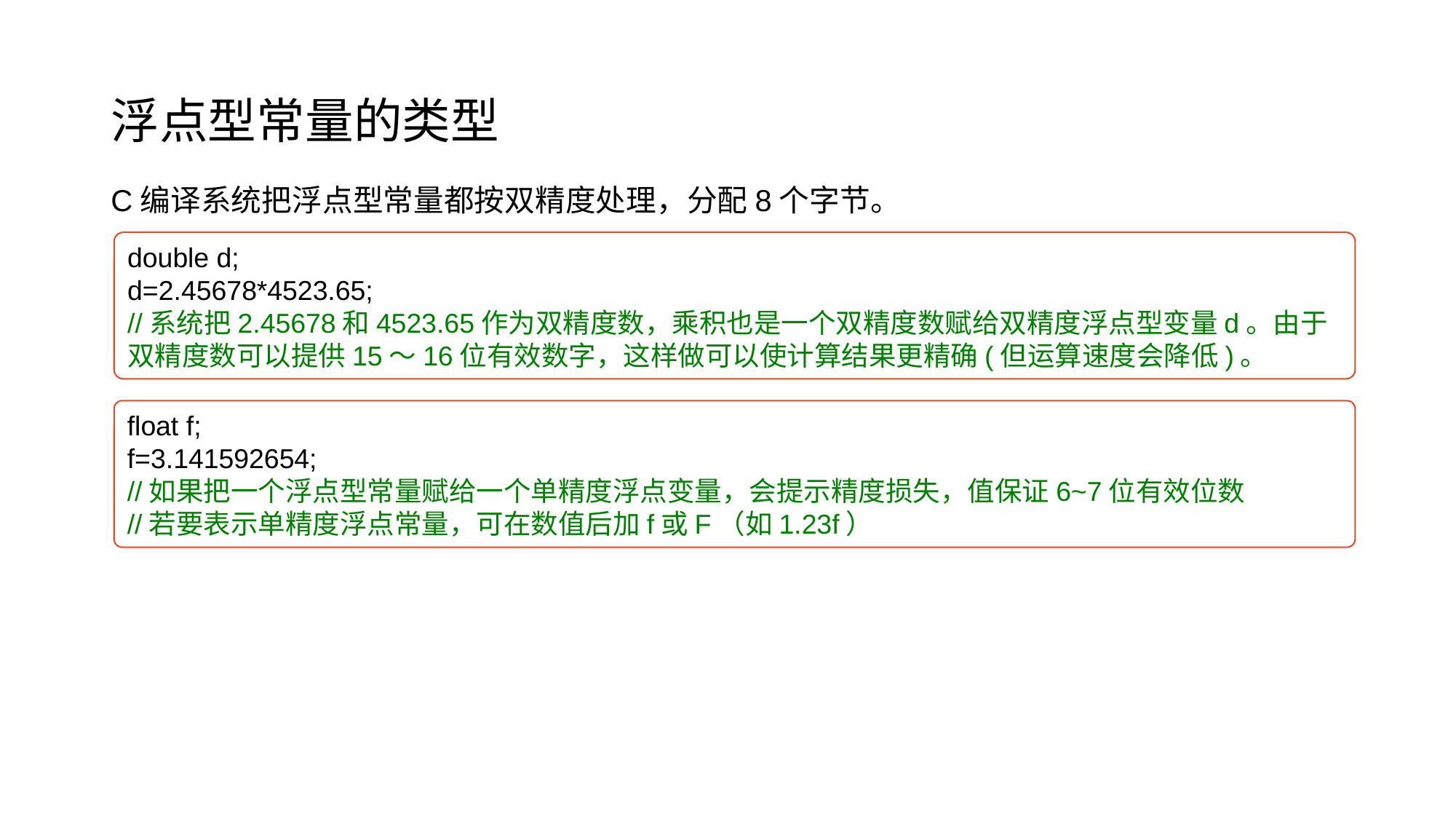

# 浮点型常量的类型
C编译系统把浮点型常量都按双精度处理，分配8个字节。
double d;
d=2.45678*4523.65;
//系统把2.45678和4523.65作为双精度数，乘积也是一个双精度数赋给双精度浮点型变量d。由于双精度数可以提供15～16位有效数字，这样做可以使计算结果更精确(但运算速度会降低)。
float f;
f=3.141592654;
//如果把一个浮点型常量赋给一个单精度浮点变量，会提示精度损失，值保证6~7位有效位数
//若要表示单精度浮点常量，可在数值后加f或F（如1.23f）